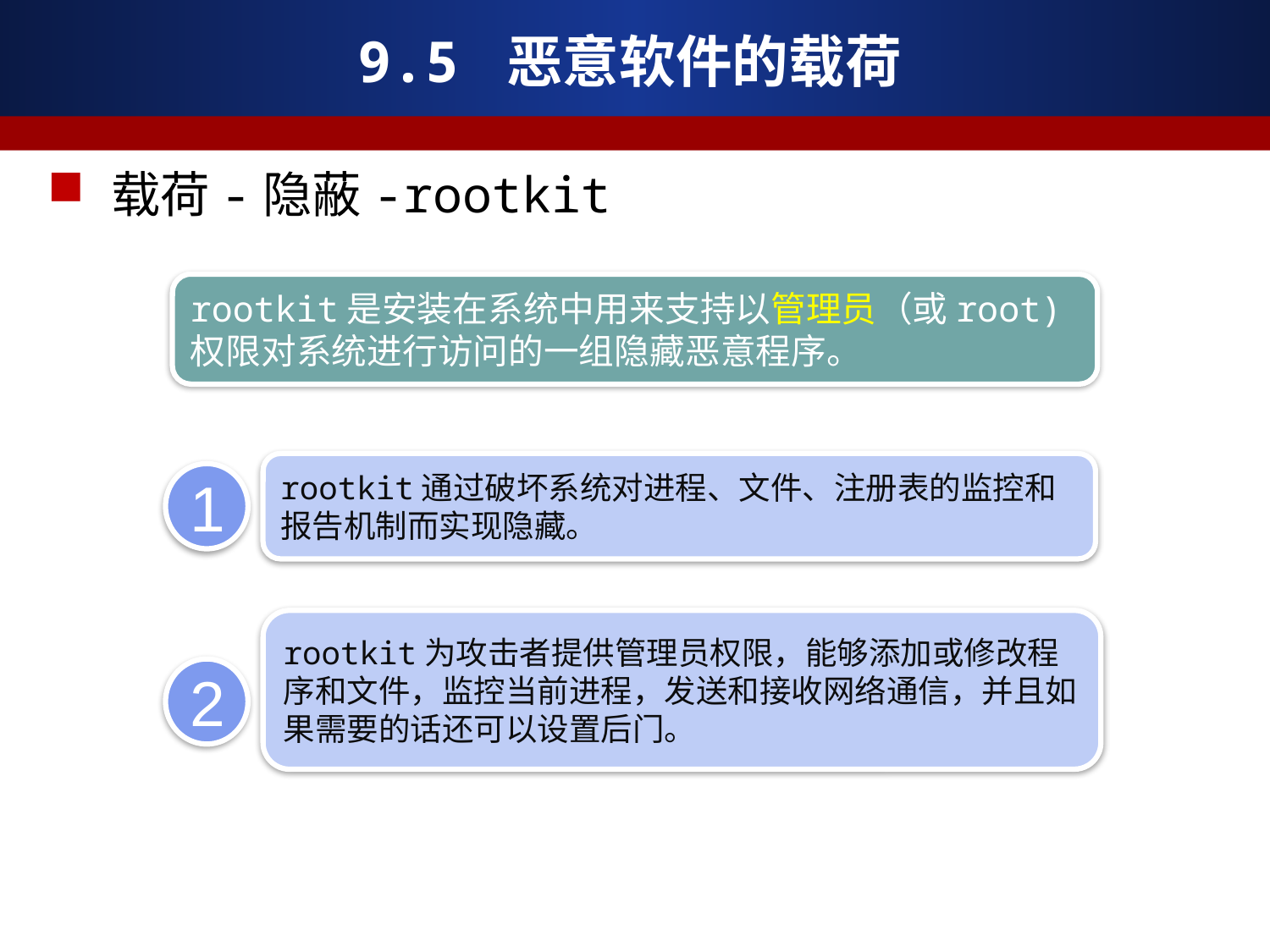

# 9.5 恶意软件的载荷
载荷-隐蔽-rootkit
rootkit是安装在系统中用来支持以管理员（或root)权限对系统进行访问的一组隐藏恶意程序。
rootkit通过破坏系统对进程、文件、注册表的监控和报告机制而实现隐藏。
1
rootkit为攻击者提供管理员权限，能够添加或修改程序和文件，监控当前进程，发送和接收网络通信，并且如果需要的话还可以设置后门。
2
52